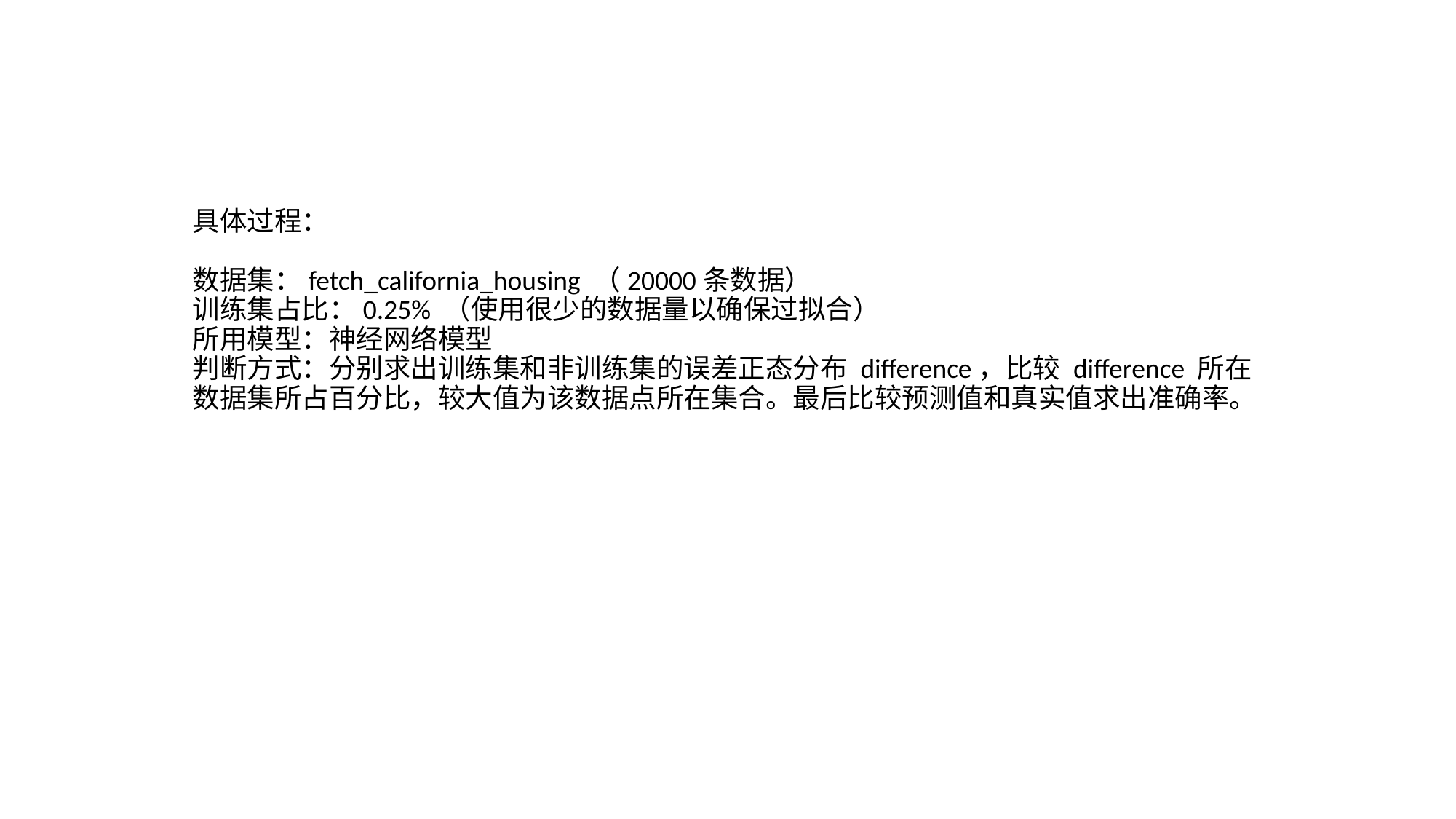

# 具体过程： 数据集：fetch_california_housing （20000条数据） 训练集占比：0.25% （使用很少的数据量以确保过拟合） 所用模型：神经网络模型 判断方式：分别求出训练集和非训练集的误差正态分布 difference，比较 difference 所在数据集所占百分比，较大值为该数据点所在集合。最后比较预测值和真实值求出准确率。